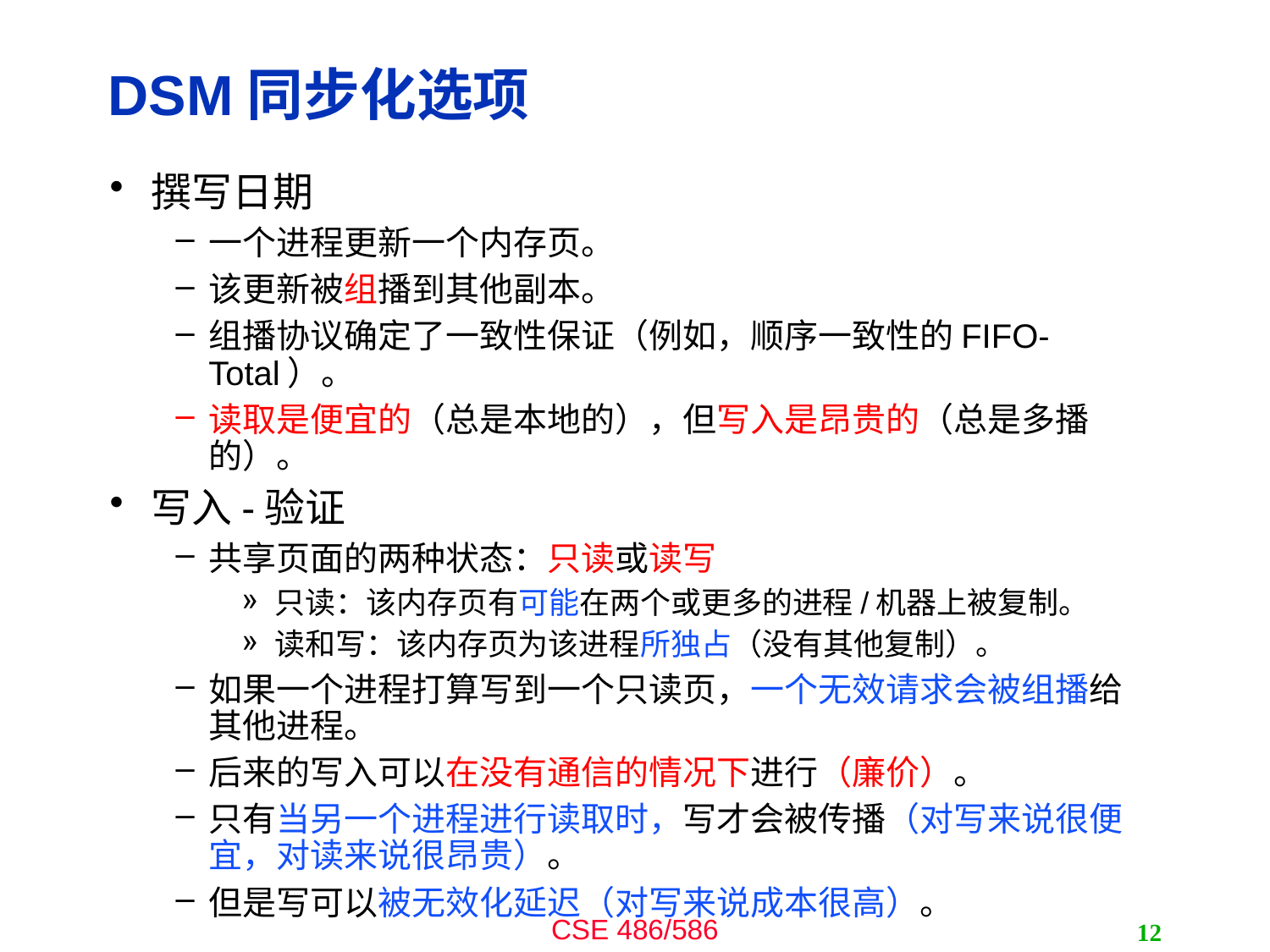

# DSM同步化选项
撰写日期
一个进程更新一个内存页。
该更新被组播到其他副本。
组播协议确定了一致性保证（例如，顺序一致性的FIFO-Total）。
读取是便宜的（总是本地的），但写入是昂贵的（总是多播的）。
写入-验证
共享页面的两种状态：只读或读写
只读：该内存页有可能在两个或更多的进程/机器上被复制。
读和写：该内存页为该进程所独占（没有其他复制）。
如果一个进程打算写到一个只读页，一个无效请求会被组播给其他进程。
后来的写入可以在没有通信的情况下进行（廉价）。
只有当另一个进程进行读取时，写才会被传播（对写来说很便宜，对读来说很昂贵）。
但是写可以被无效化延迟（对写来说成本很高）。
12